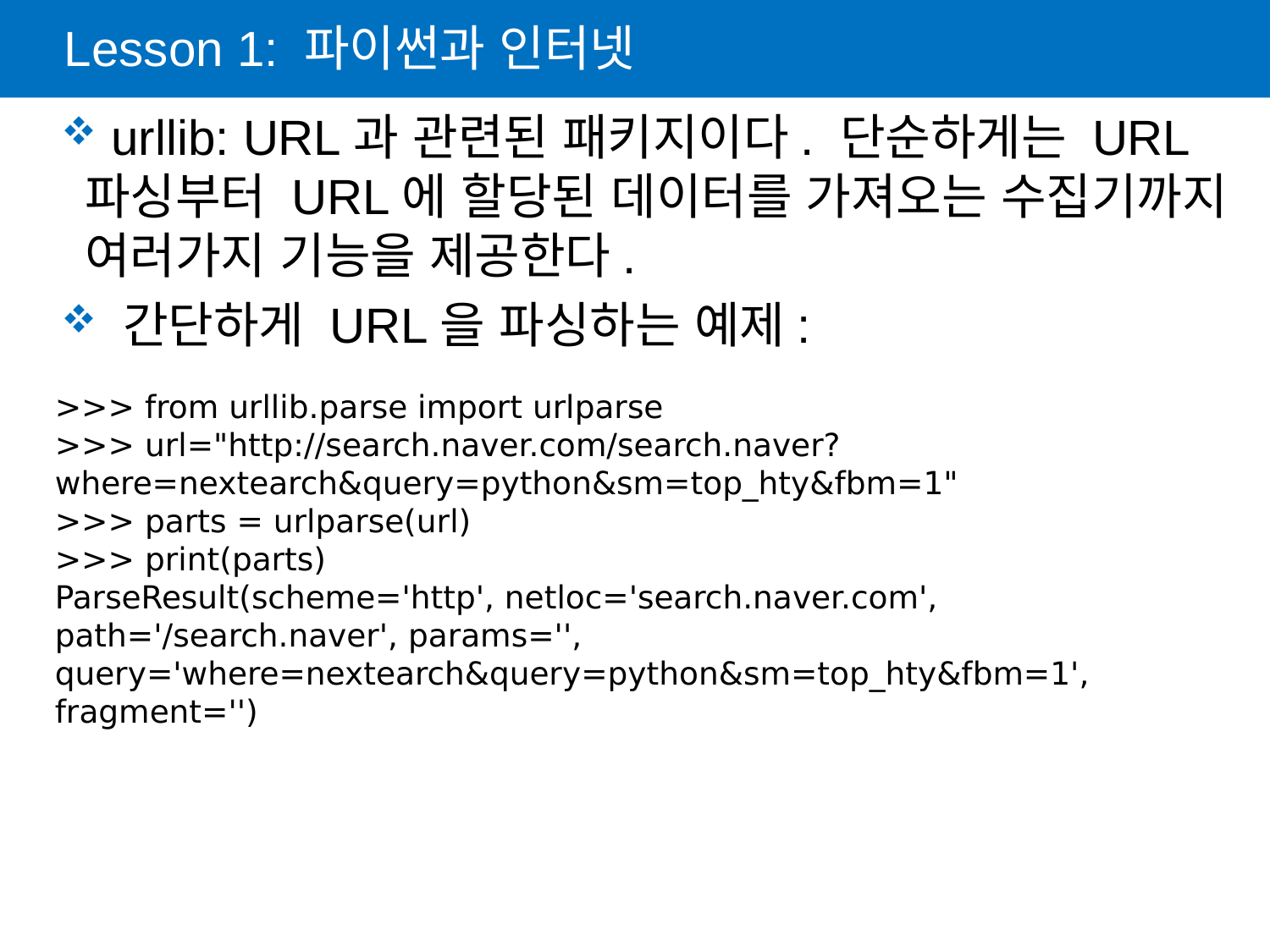

# Lesson 1: 파이썬과 인터넷
 urllib: URL과 관련된 패키지이다. 단순하게는 URL파싱부터 URL에 할당된 데이터를 가져오는 수집기까지 여러가지 기능을 제공한다.
 간단하게 URL을 파싱하는 예제:
>>> from urllib.parse import urlparse
>>> url="http://search.naver.com/search.naver?where=nextearch&query=python&sm=top_hty&fbm=1"
>>> parts = urlparse(url)
>>> print(parts)
ParseResult(scheme='http', netloc='search.naver.com', path='/search.naver', params='', query='where=nextearch&query=python&sm=top_hty&fbm=1', fragment='')